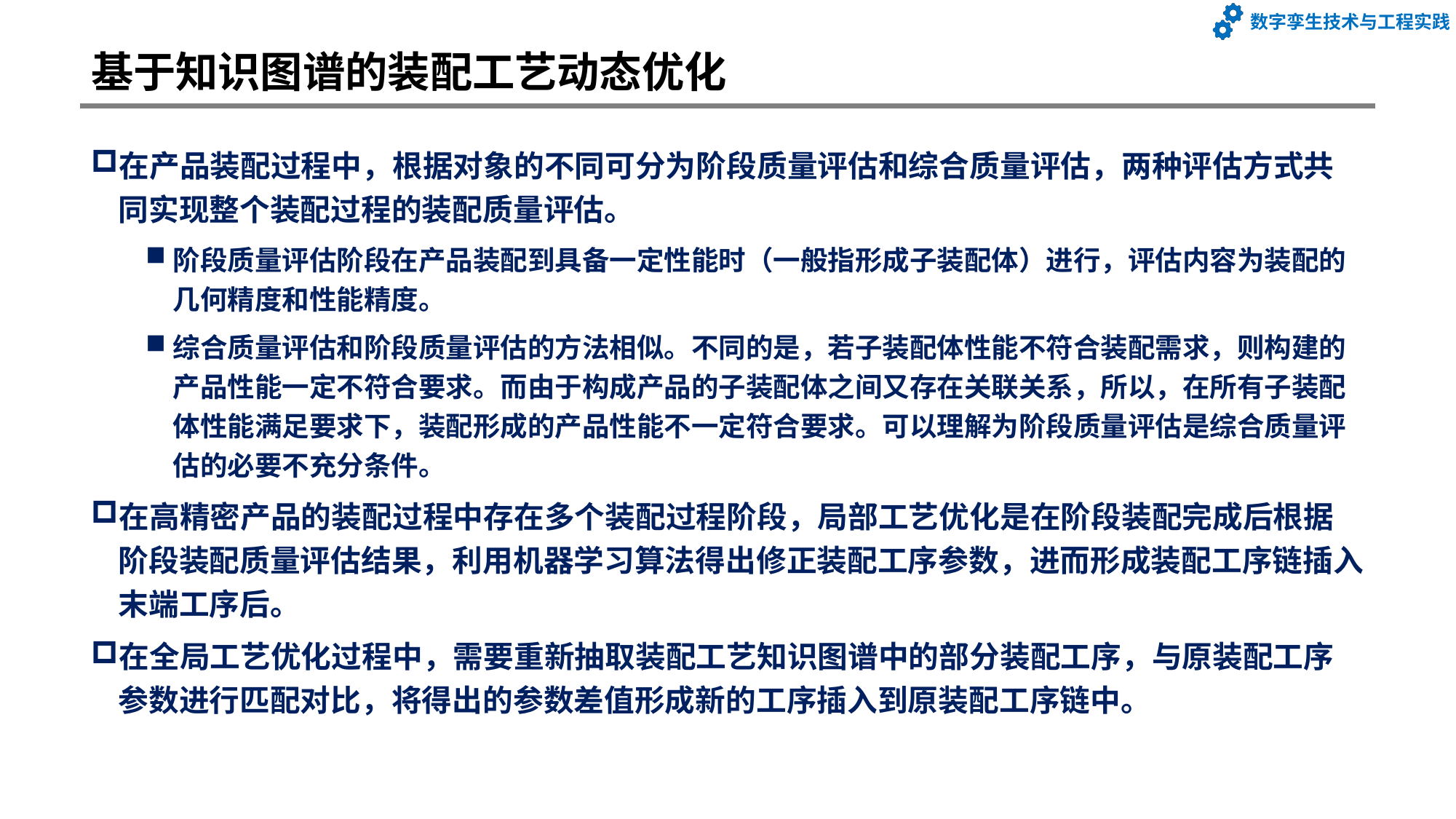

# 基于知识图谱的装配工艺动态优化
在产品装配过程中，根据对象的不同可分为阶段质量评估和综合质量评估，两种评估方式共同实现整个装配过程的装配质量评估。
阶段质量评估阶段在产品装配到具备一定性能时（一般指形成子装配体）进行，评估内容为装配的几何精度和性能精度。
综合质量评估和阶段质量评估的方法相似。不同的是，若子装配体性能不符合装配需求，则构建的产品性能一定不符合要求。而由于构成产品的子装配体之间又存在关联关系，所以，在所有子装配体性能满足要求下，装配形成的产品性能不一定符合要求。可以理解为阶段质量评估是综合质量评估的必要不充分条件。
在高精密产品的装配过程中存在多个装配过程阶段，局部工艺优化是在阶段装配完成后根据阶段装配质量评估结果，利用机器学习算法得出修正装配工序参数，进而形成装配工序链插入末端工序后。
在全局工艺优化过程中，需要重新抽取装配工艺知识图谱中的部分装配工序，与原装配工序参数进行匹配对比，将得出的参数差值形成新的工序插入到原装配工序链中。